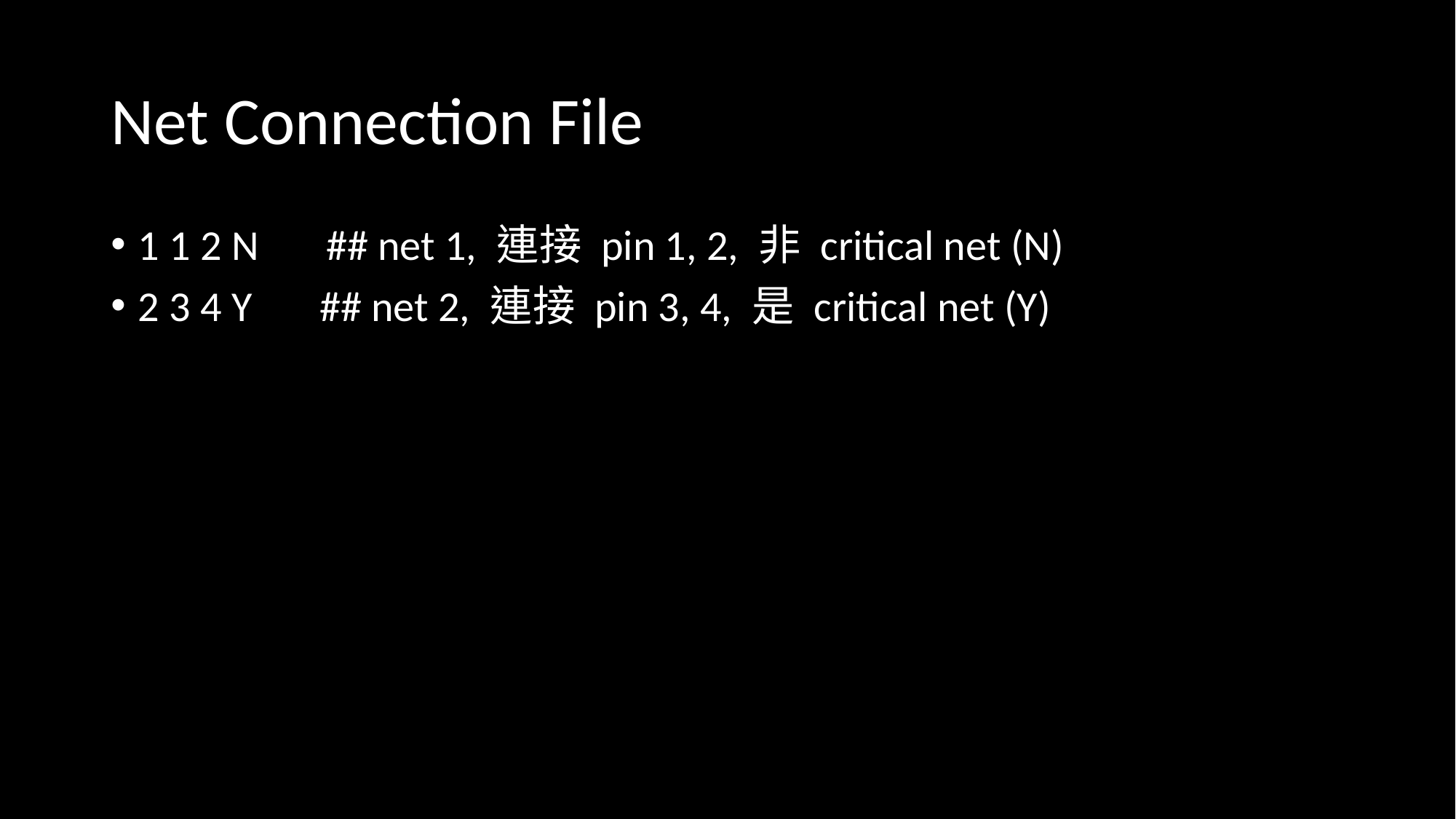

# Net Connection File
1 1 2 N       ## net 1, 連接 pin 1, 2, 非 critical net (N)
2 3 4 Y       ## net 2, 連接 pin 3, 4, 是 critical net (Y)